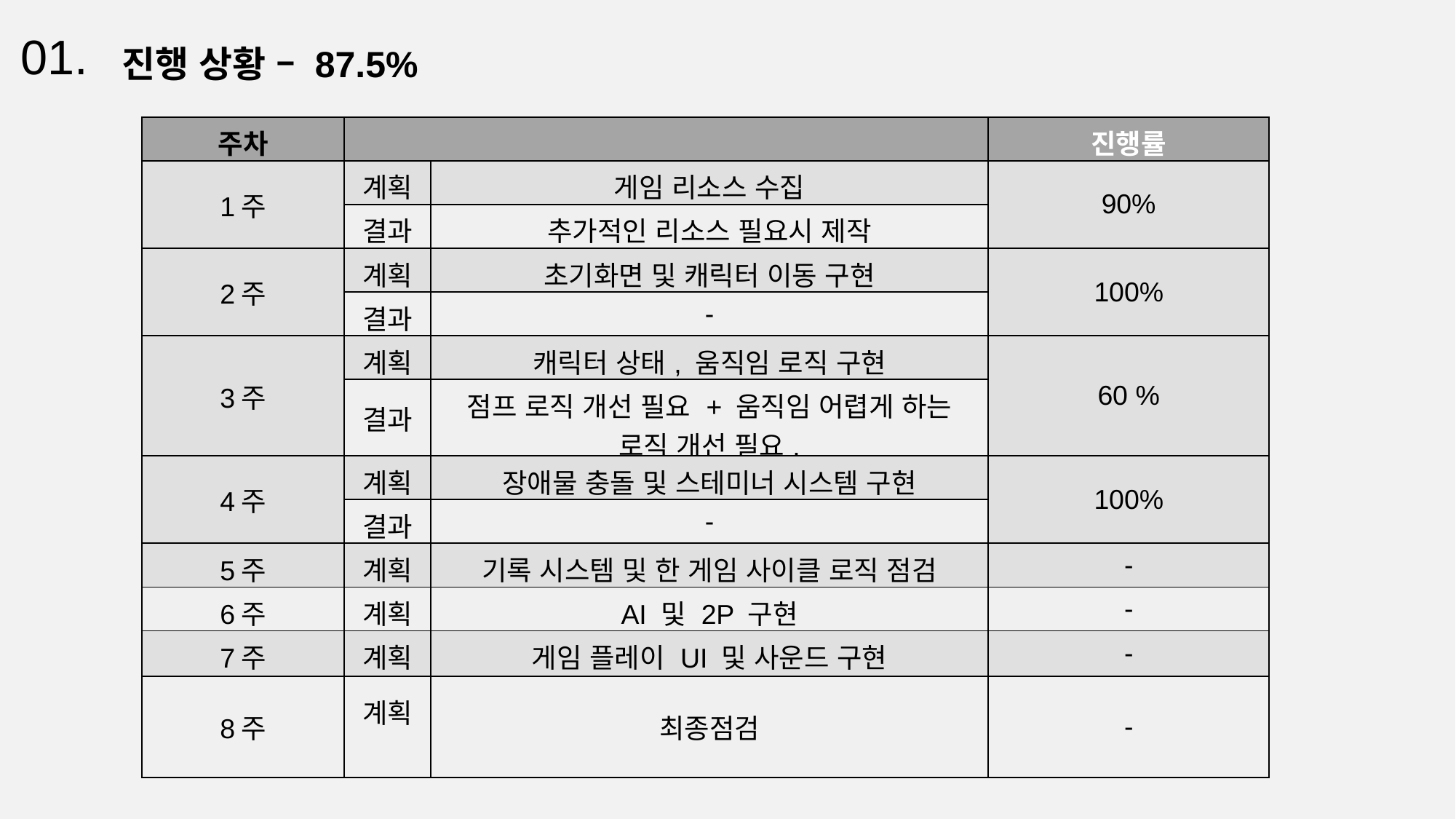

01.
 진행 상황 – 87.5%
| 주차 |  |  | 진행률 |
| --- | --- | --- | --- |
| 1주 | 계획 | 게임 리소스 수집 | 90% |
|  | 결과 | 추가적인 리소스 필요시 제작 |  |
| 2주 | 계획 | 초기화면 및 캐릭터 이동 구현 | 100% |
|  | 결과 | - |  |
| 3주 | 계획 | 캐릭터 상태, 움직임 로직 구현 | 60 % |
|  | 결과 | 점프 로직 개선 필요 + 움직임 어렵게 하는 로직 개선 필요. |  |
| 4주 | 계획 | 장애물 충돌 및 스테미너 시스템 구현 | 100% |
|  | 결과 | - |  |
| 5주 | 계획 | 기록 시스템 및 한 게임 사이클 로직 점검 | - |
| 6주 | 계획 | AI 및 2P 구현 | - |
| 7주 | 계획 | 게임 플레이 UI 및 사운드 구현 | - |
| 8주 | 계획 | 최종점검 | - |